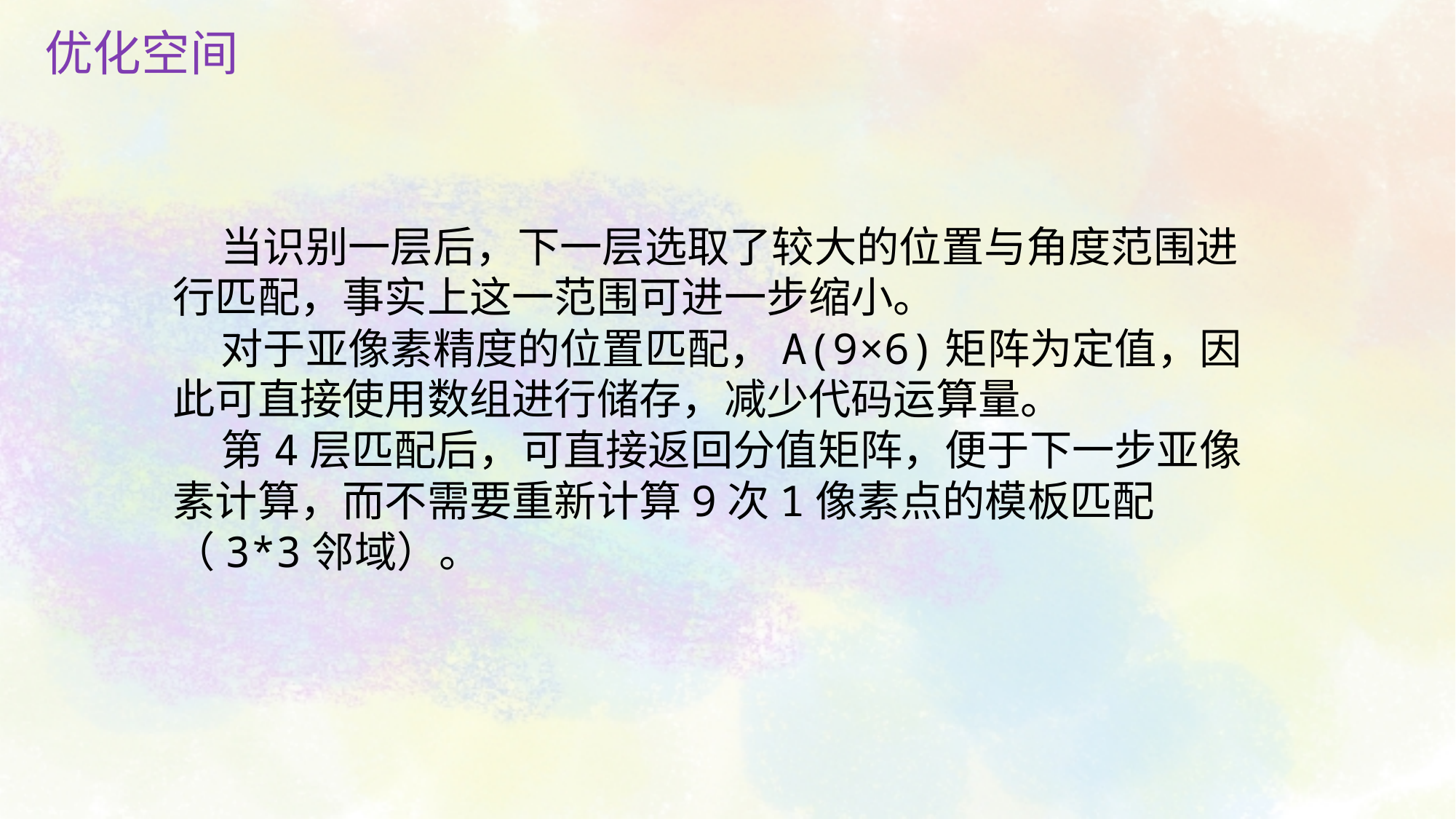

优化空间
    当识别一层后，下一层选取了较大的位置与角度范围进行匹配，事实上这一范围可进一步缩小。
    对于亚像素精度的位置匹配，A(9×6)矩阵为定值，因此可直接使用数组进行储存，减少代码运算量。
    第4层匹配后，可直接返回分值矩阵，便于下一步亚像素计算，而不需要重新计算9次1像素点的模板匹配（3*3邻域）。